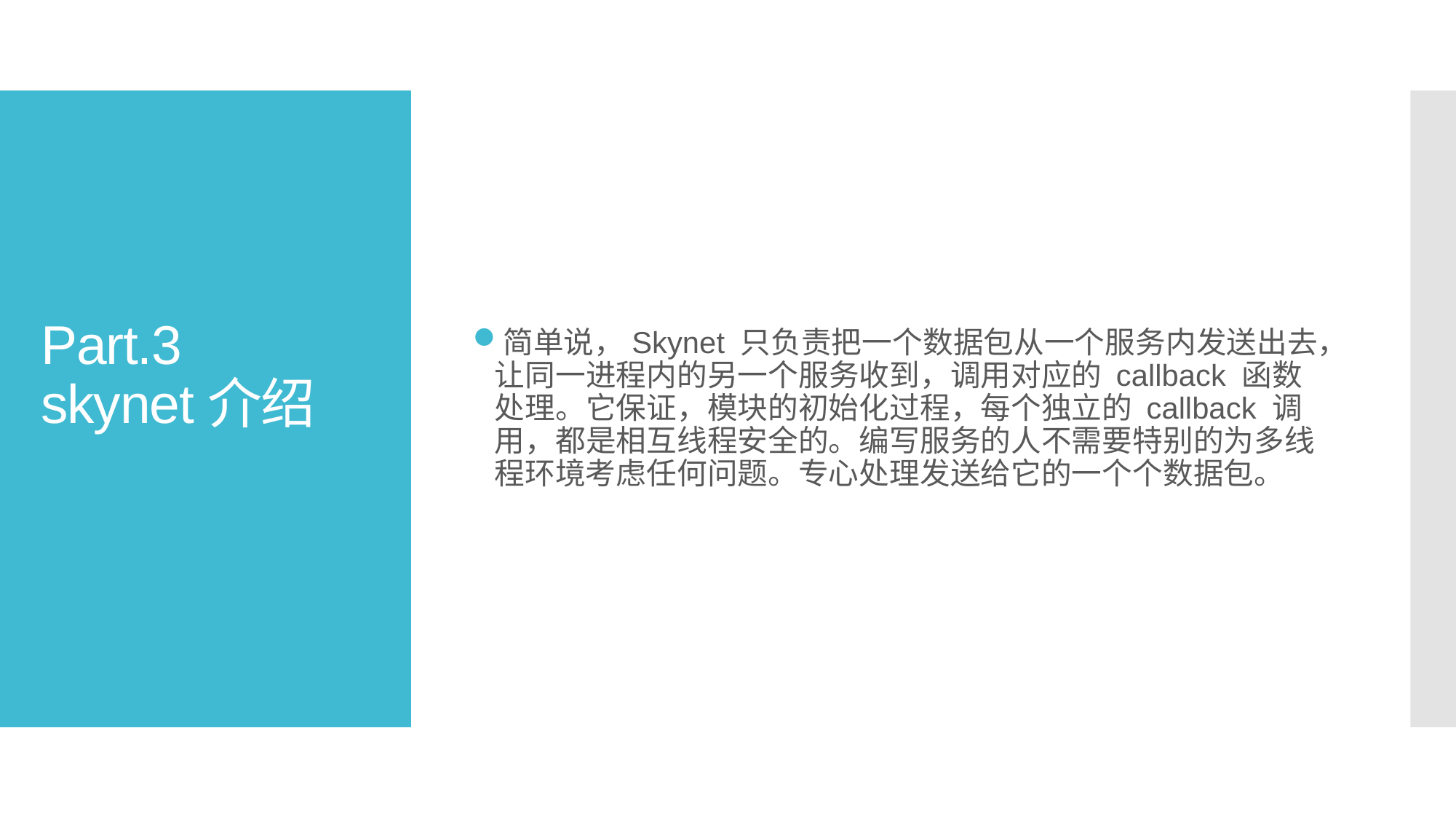

简单说，Skynet 只负责把一个数据包从一个服务内发送出去，让同一进程内的另一个服务收到，调用对应的 callback 函数处理。它保证，模块的初始化过程，每个独立的 callback 调用，都是相互线程安全的。编写服务的人不需要特别的为多线程环境考虑任何问题。专心处理发送给它的一个个数据包。
# Part.3 skynet介绍